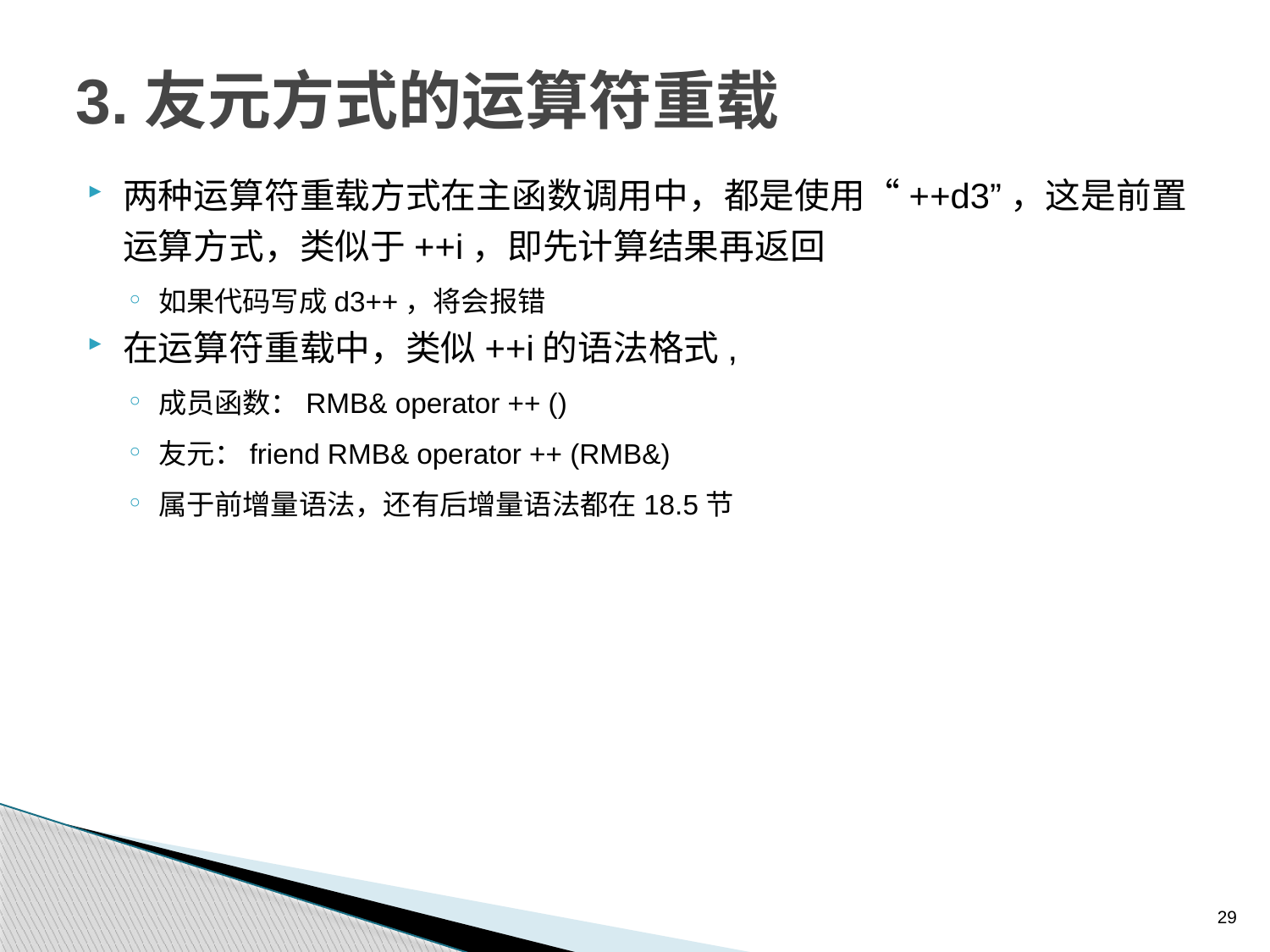

# 3.友元方式的运算符重载
两种运算符重载方式在主函数调用中，都是使用“++d3”，这是前置运算方式，类似于++i，即先计算结果再返回
如果代码写成d3++，将会报错
在运算符重载中，类似++i的语法格式,
成员函数：RMB& operator ++ ()
友元：friend RMB& operator ++ (RMB&)
属于前增量语法，还有后增量语法都在18.5节

29